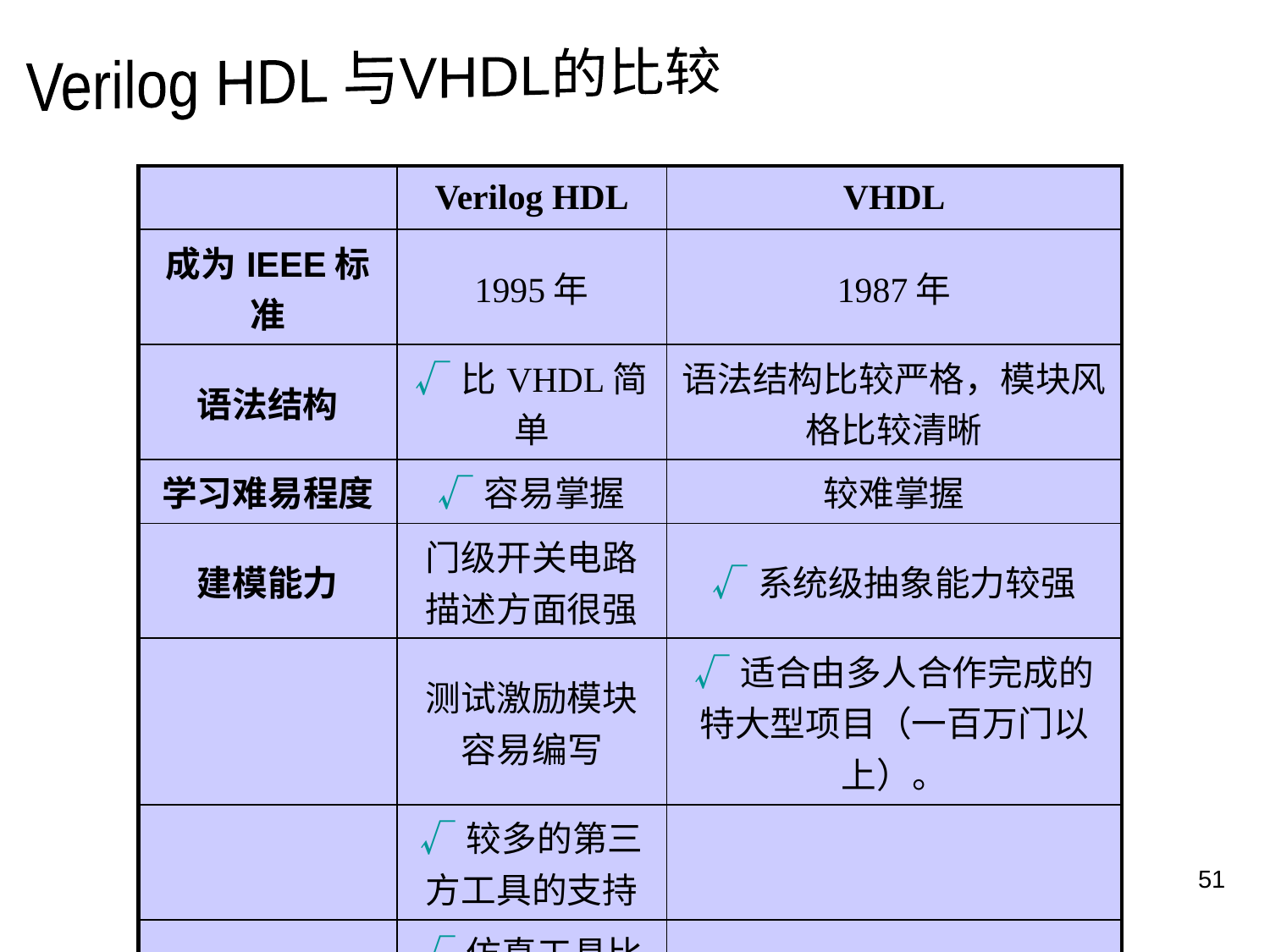

Verilog HDL 与VHDL的比较
|  | Verilog HDL | VHDL |
| --- | --- | --- |
| 成为IEEE标准 | 1995年 | 1987年 |
| 语法结构 | √比VHDL简单 | 语法结构比较严格，模块风格比较清晰 |
| 学习难易程度 | √容易掌握 | 较难掌握 |
| 建模能力 | 门级开关电路描述方面很强 | √系统级抽象能力较强 |
|  | 测试激励模块容易编写 | √适合由多人合作完成的特大型项目（一百万门以上）。 |
|  | √较多的第三方工具的支持 |  |
|  | √仿真工具比较好用 |  |
51